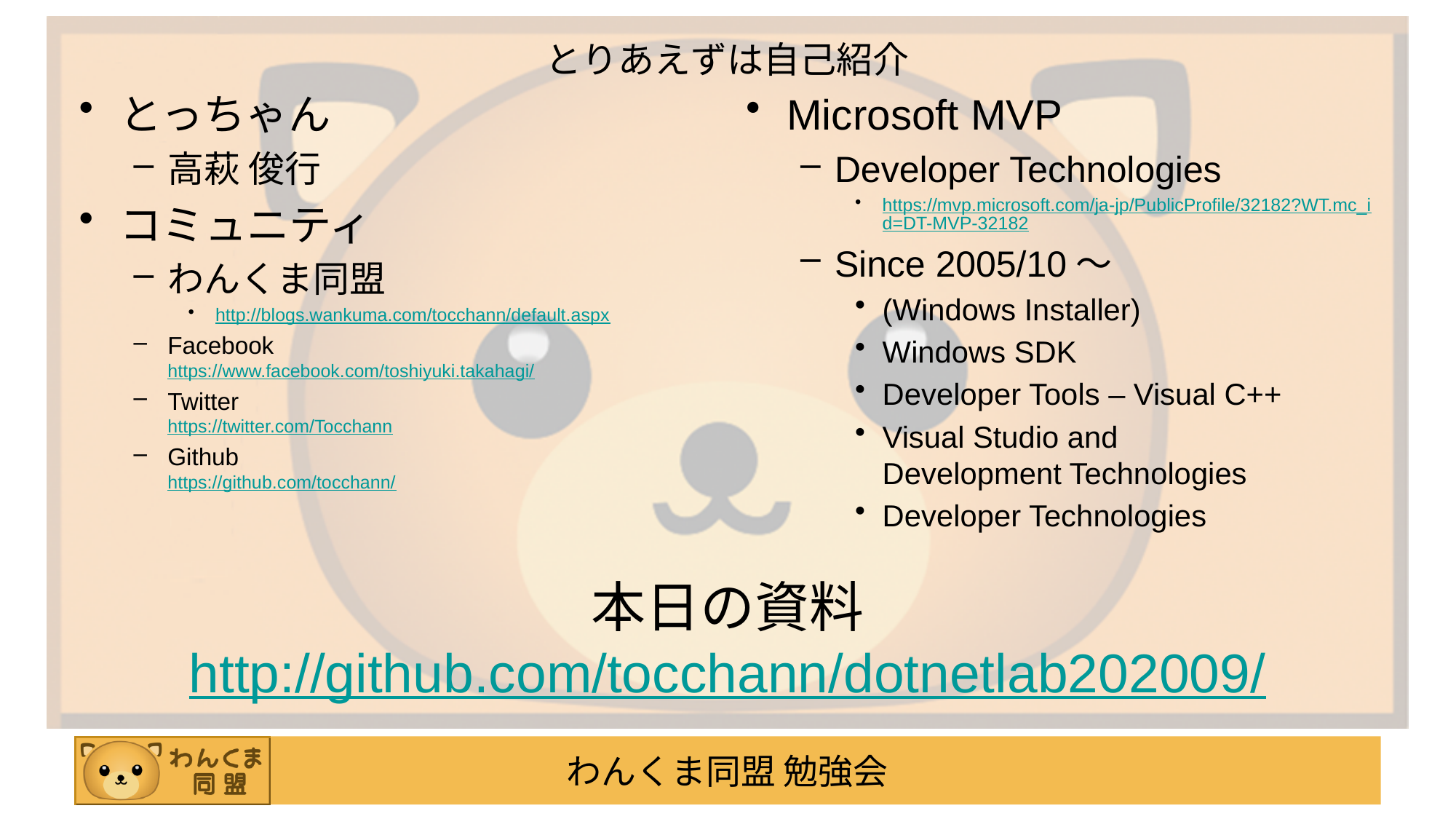

# とりあえずは自己紹介
とっちゃん
高萩 俊行
コミュニティ
わんくま同盟
http://blogs.wankuma.com/tocchann/default.aspx
Facebook
https://www.facebook.com/toshiyuki.takahagi/
Twitter
https://twitter.com/Tocchann
Github
https://github.com/tocchann/

Microsoft MVP
Developer Technologies
https://mvp.microsoft.com/ja-jp/PublicProfile/32182?WT.mc_id=DT-MVP-32182
Since 2005/10～
(Windows Installer)
Windows SDK
Developer Tools – Visual C++
Visual Studio and
Development Technologies
Developer Technologies
本日の資料
http://github.com/tocchann/dotnetlab202009/